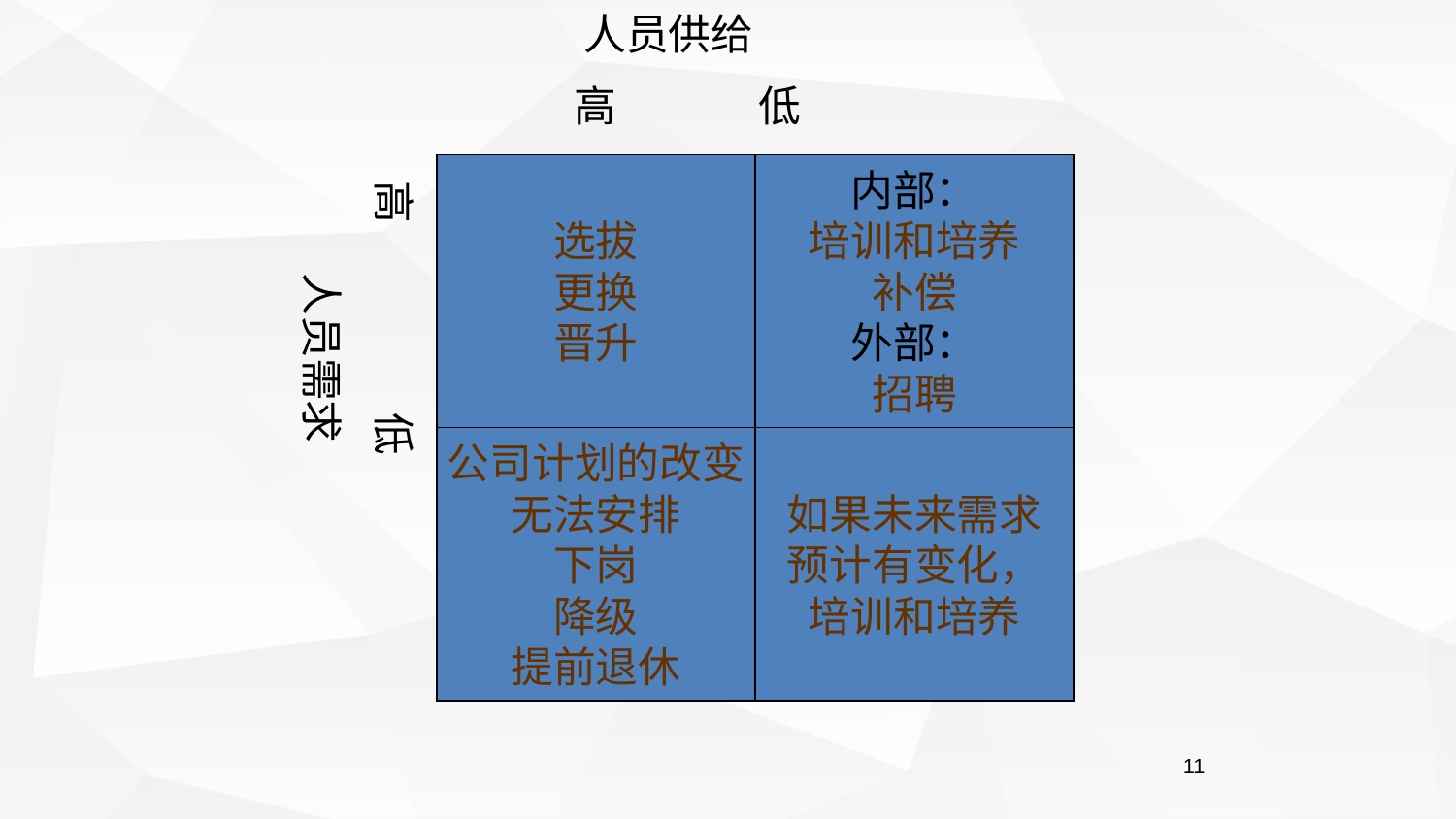

人员供给
          高               低
选拔
更换
晋升
内部：
培训和培养
补偿
外部：
招聘
     高                    低
         人员需求
公司计划的改变
无法安排
下岗
降级
提前退休
如果未来需求
预计有变化，
培训和培养
11